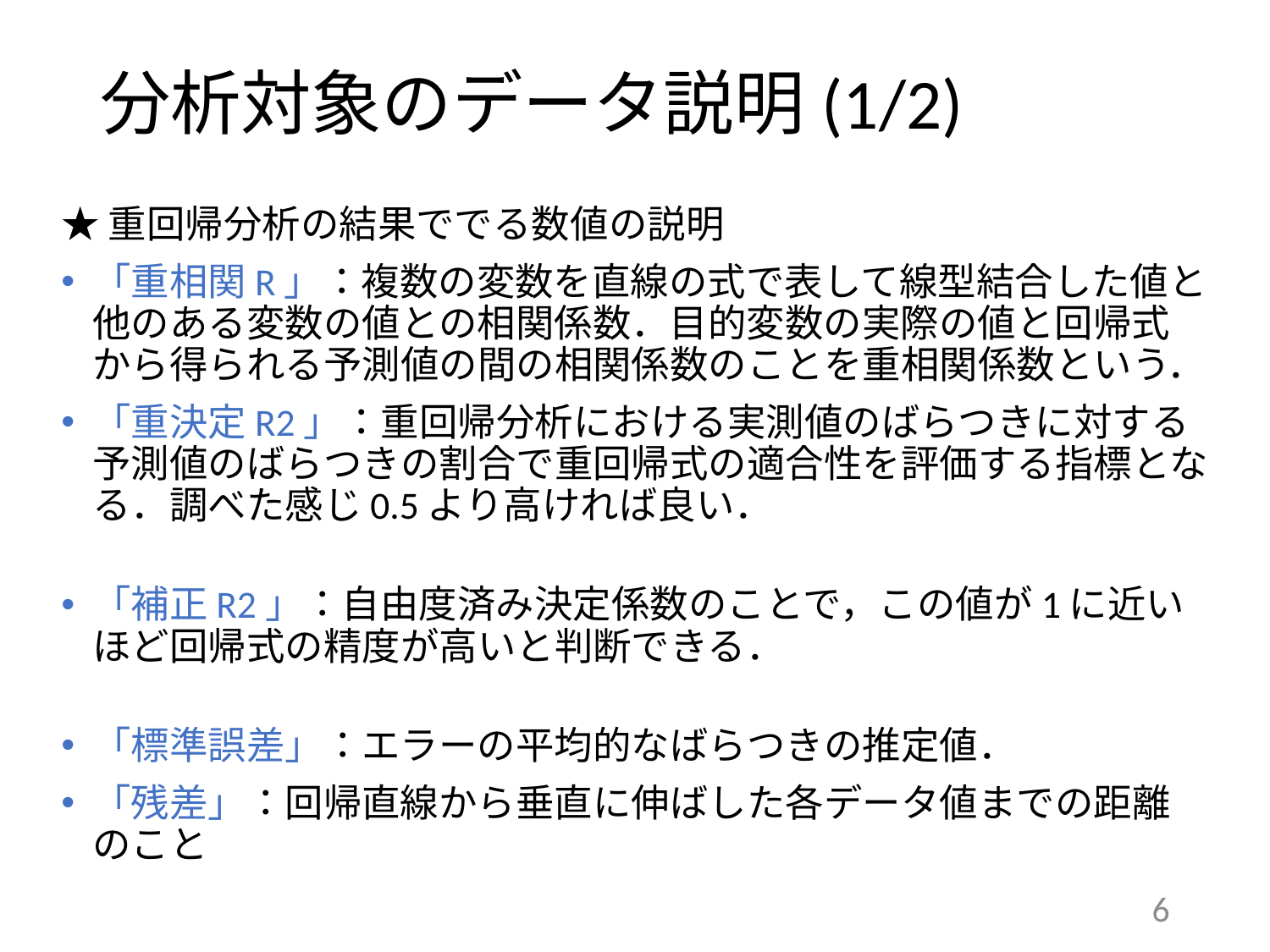

# 分析対象のデータ説明(1/2)
★重回帰分析の結果ででる数値の説明
「重相関R」：複数の変数を直線の式で表して線型結合した値と他のある変数の値との相関係数．目的変数の実際の値と回帰式から得られる予測値の間の相関係数のことを重相関係数という．
「重決定R2」：重回帰分析における実測値のばらつきに対する予測値のばらつきの割合で重回帰式の適合性を評価する指標となる．調べた感じ0.5より高ければ良い．
「補正R2」：自由度済み決定係数のことで，この値が1に近いほど回帰式の精度が高いと判断できる．
「標準誤差」：エラーの平均的なばらつきの推定値．
「残差」：回帰直線から垂直に伸ばした各データ値までの距離のこと
6